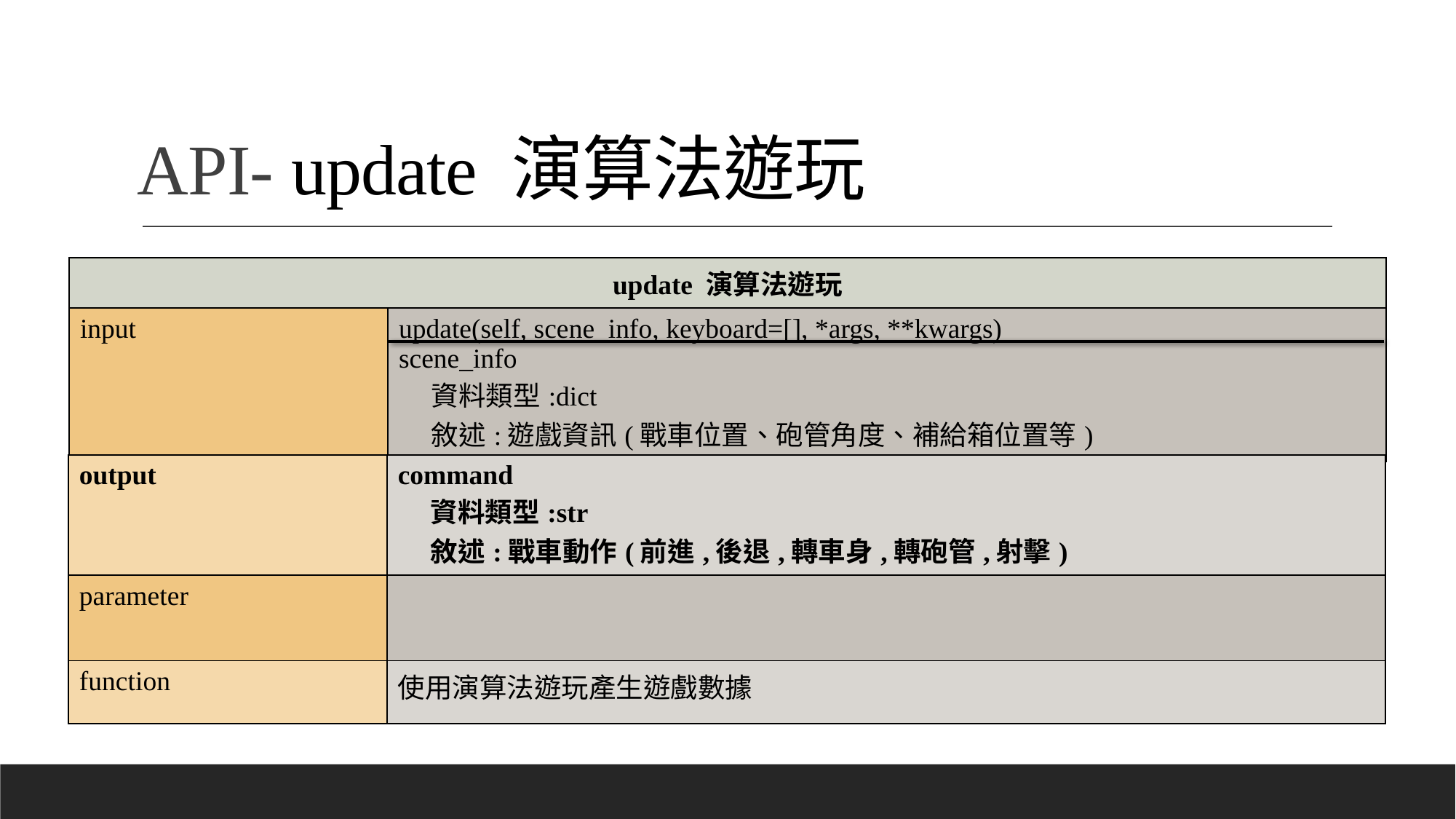

# API- update 演算法遊玩
| update 演算法遊玩 |  |
| --- | --- |
| input | update(self, scene\_info, keyboard=[], \*args, \*\*kwargs) scene\_info 資料類型:dict 敘述:遊戲資訊(戰車位置、砲管角度、補給箱位置等) |
| output | command 資料類型:str 敘述:戰車動作(前進,後退,轉車身,轉砲管,射擊) |
| --- | --- |
| parameter |  |
| function | 使用演算法遊玩產生遊戲數據 |